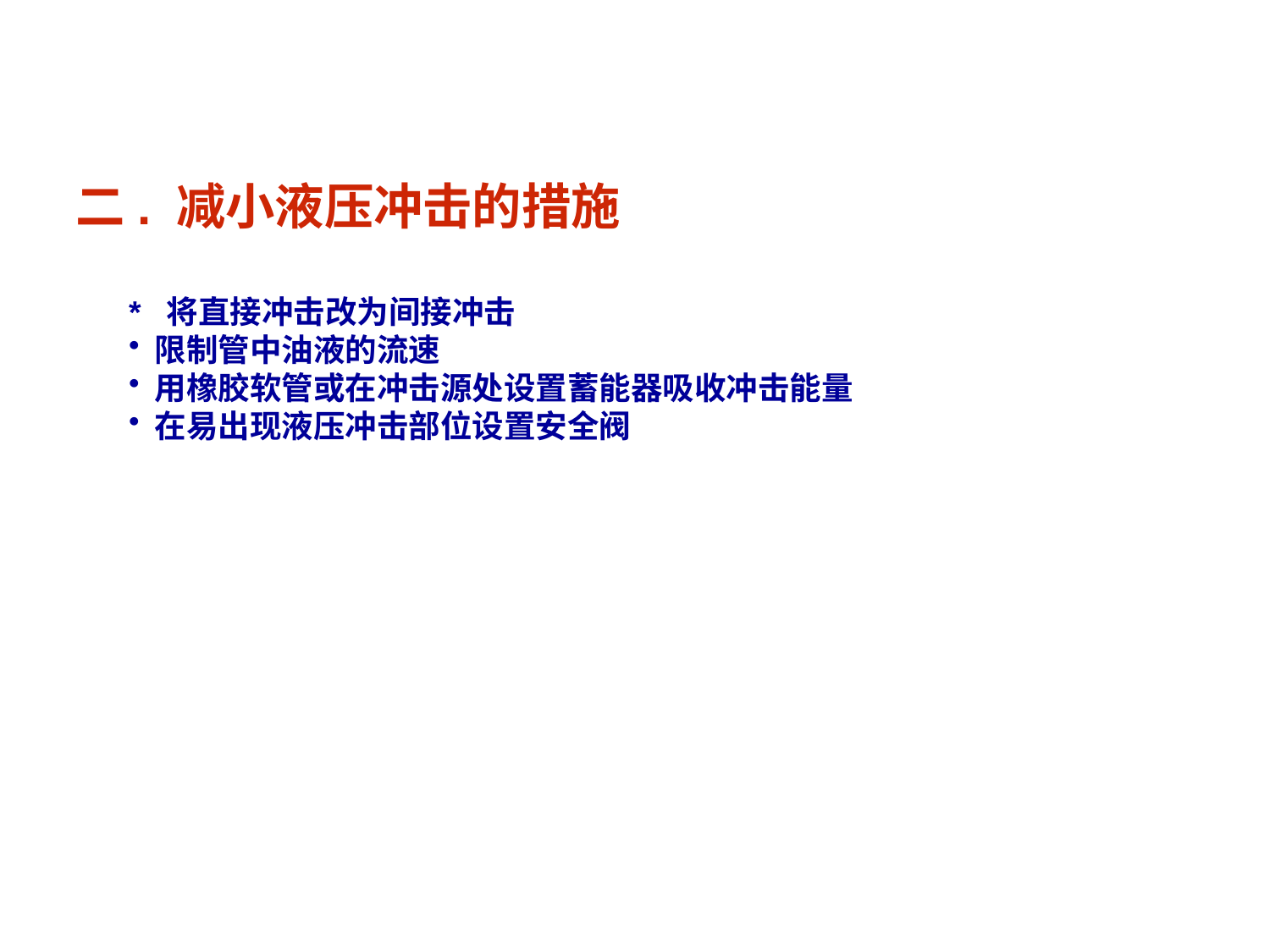

二. 减小液压冲击的措施
*  将直接冲击改为间接冲击
 限制管中油液的流速
 用橡胶软管或在冲击源处设置蓄能器吸收冲击能量
 在易出现液压冲击部位设置安全阀